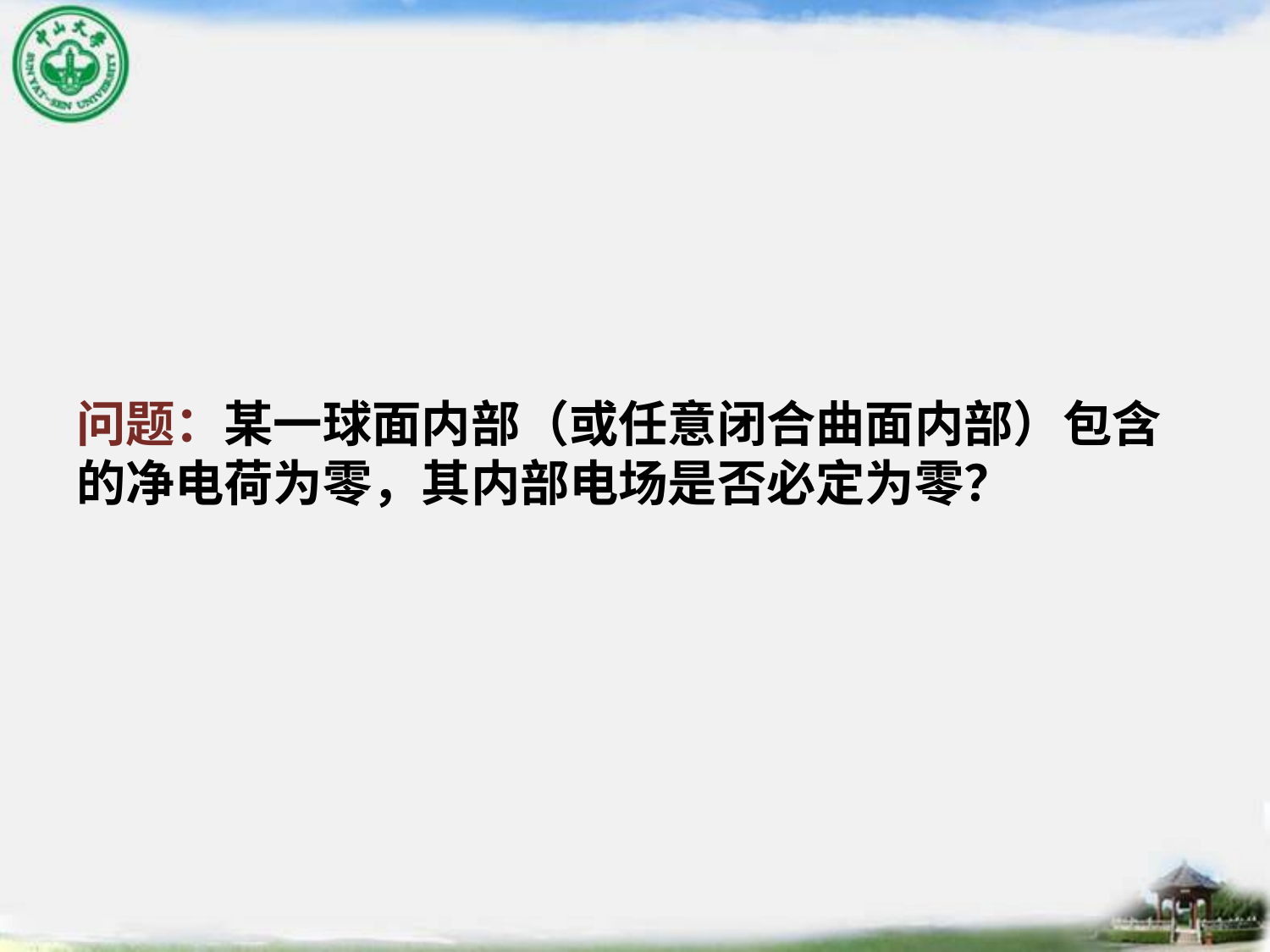

# 问题：某一球面内部（或任意闭合曲面内部）包含的净电荷为零，其内部电场是否必定为零？
7